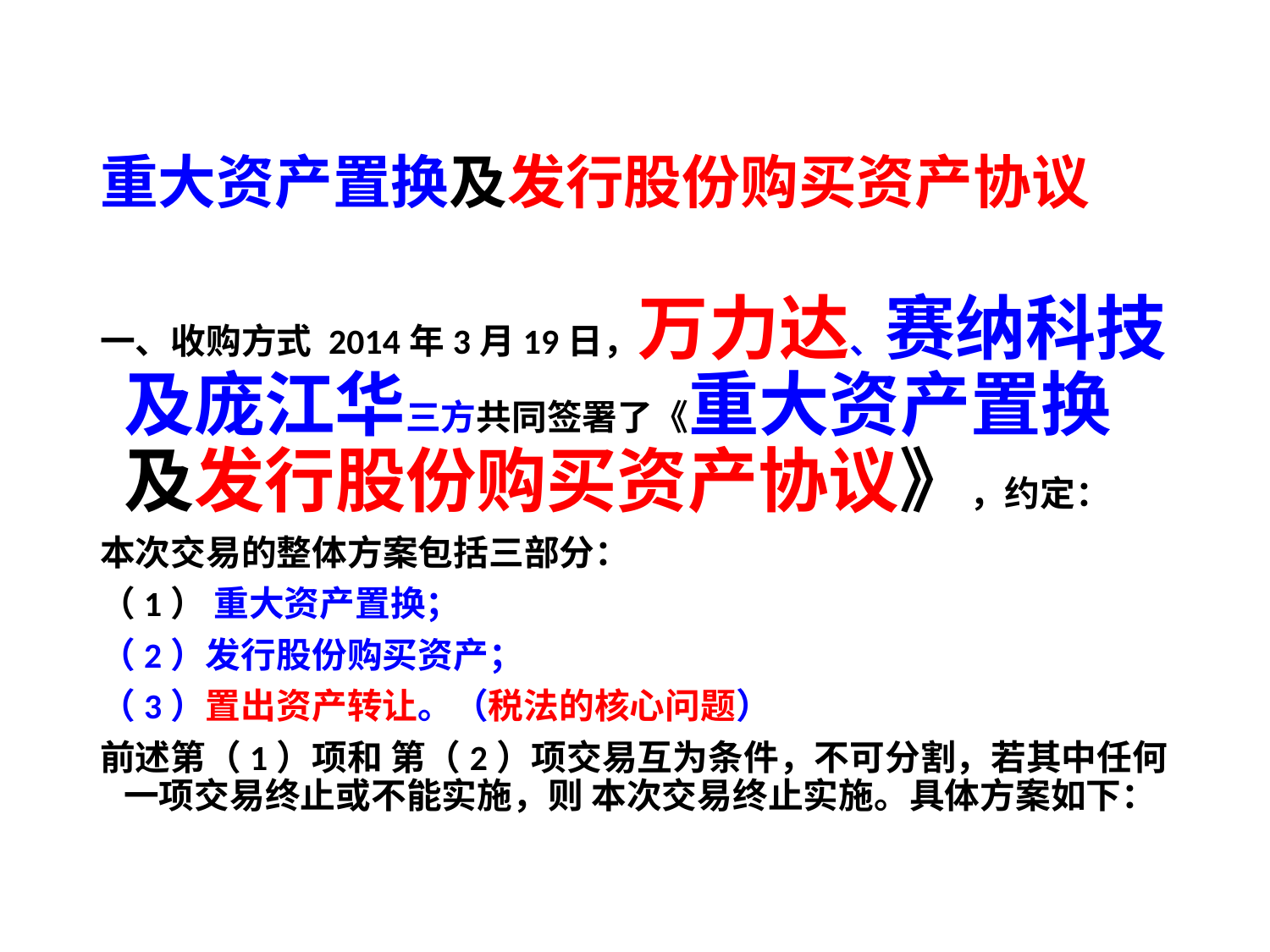

# 重大资产置换及发行股份购买资产协议

一、收购方式 2014年3月19日，万力达、赛纳科技及庞江华三方共同签署了《重大资产置换及发行股份购买资产协议》，约定：
本次交易的整体方案包括三部分：
（1） 重大资产置换；
（2）发行股份购买资产；
（3）置出资产转让。（税法的核心问题）
前述第（1）项和 第（2）项交易互为条件，不可分割，若其中任何一项交易终止或不能实施，则 本次交易终止实施。具体方案如下：